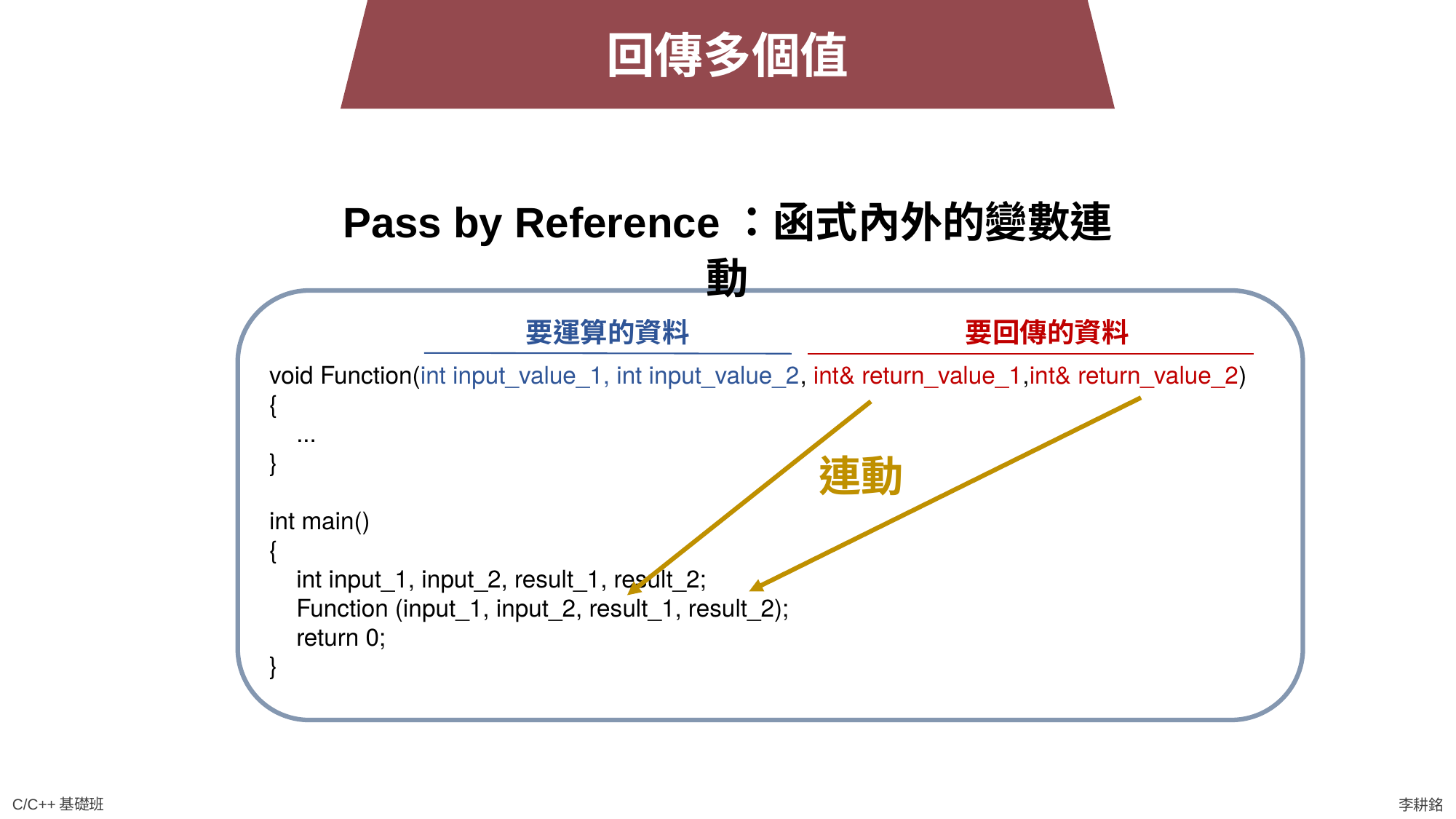

回傳多個值
Pass by Reference：函式內外的變數連動

void Function(int input_value_1, int input_value_2, int& return_value_1,int& return_value_2)
{
    ...
}

int main()
{
    int input_1, input_2, result_1, result_2;
    Function (input_1, input_2, result_1, result_2);
    return 0;
}
要運算的資料
要回傳的資料
連動
C/C++基礎班
李耕銘